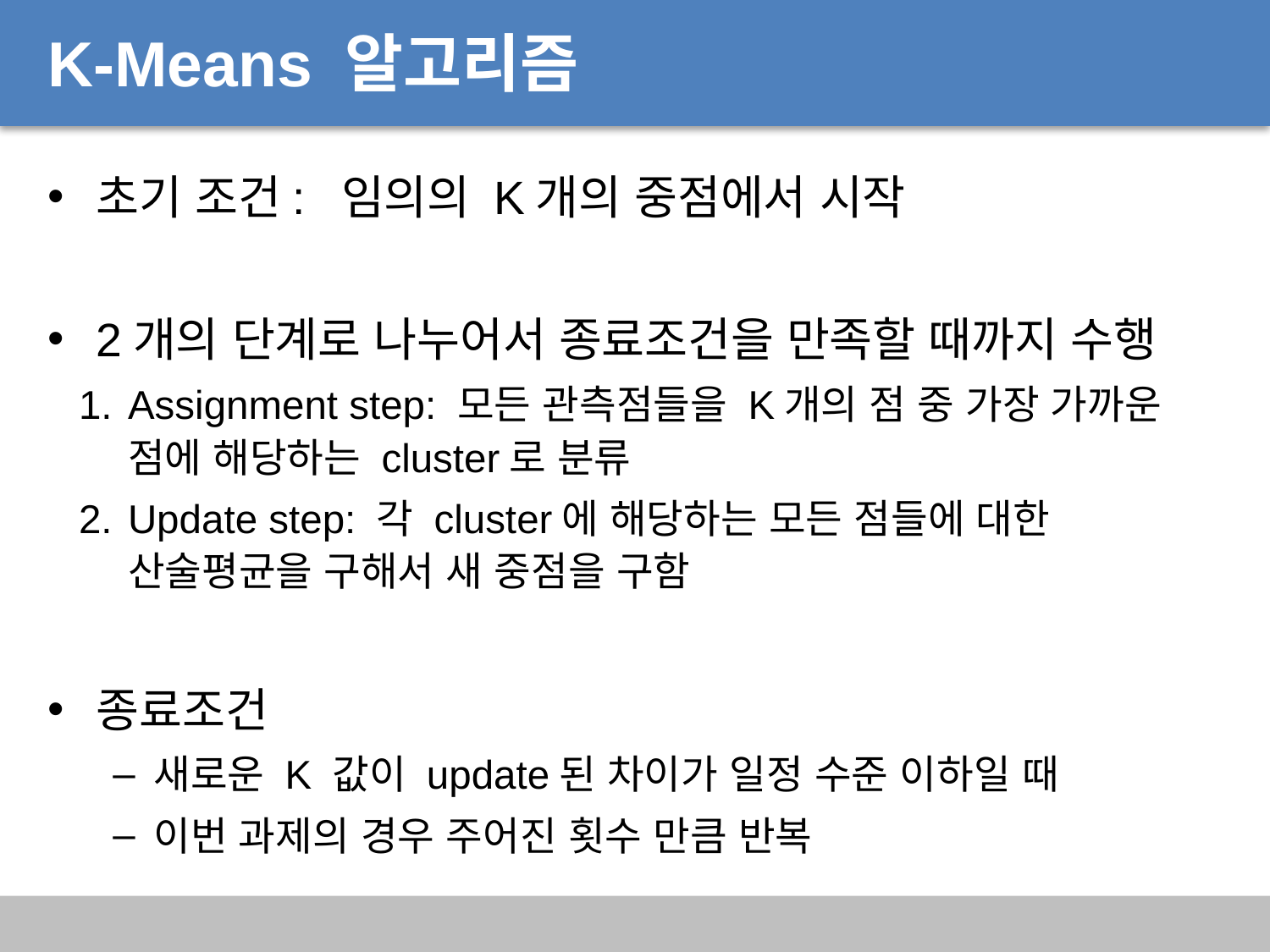

# K-Means 알고리즘
초기 조건:  임의의 K개의 중점에서 시작

2개의 단계로 나누어서 종료조건을 만족할 때까지 수행
Assignment step: 모든 관측점들을 K개의 점 중 가장 가까운 점에 해당하는 cluster로 분류
Update step: 각 cluster에 해당하는 모든 점들에 대한 산술평균을 구해서 새 중점을 구함

종료조건
새로운 K 값이 update된 차이가 일정 수준 이하일 때
이번 과제의 경우 주어진 횟수 만큼 반복